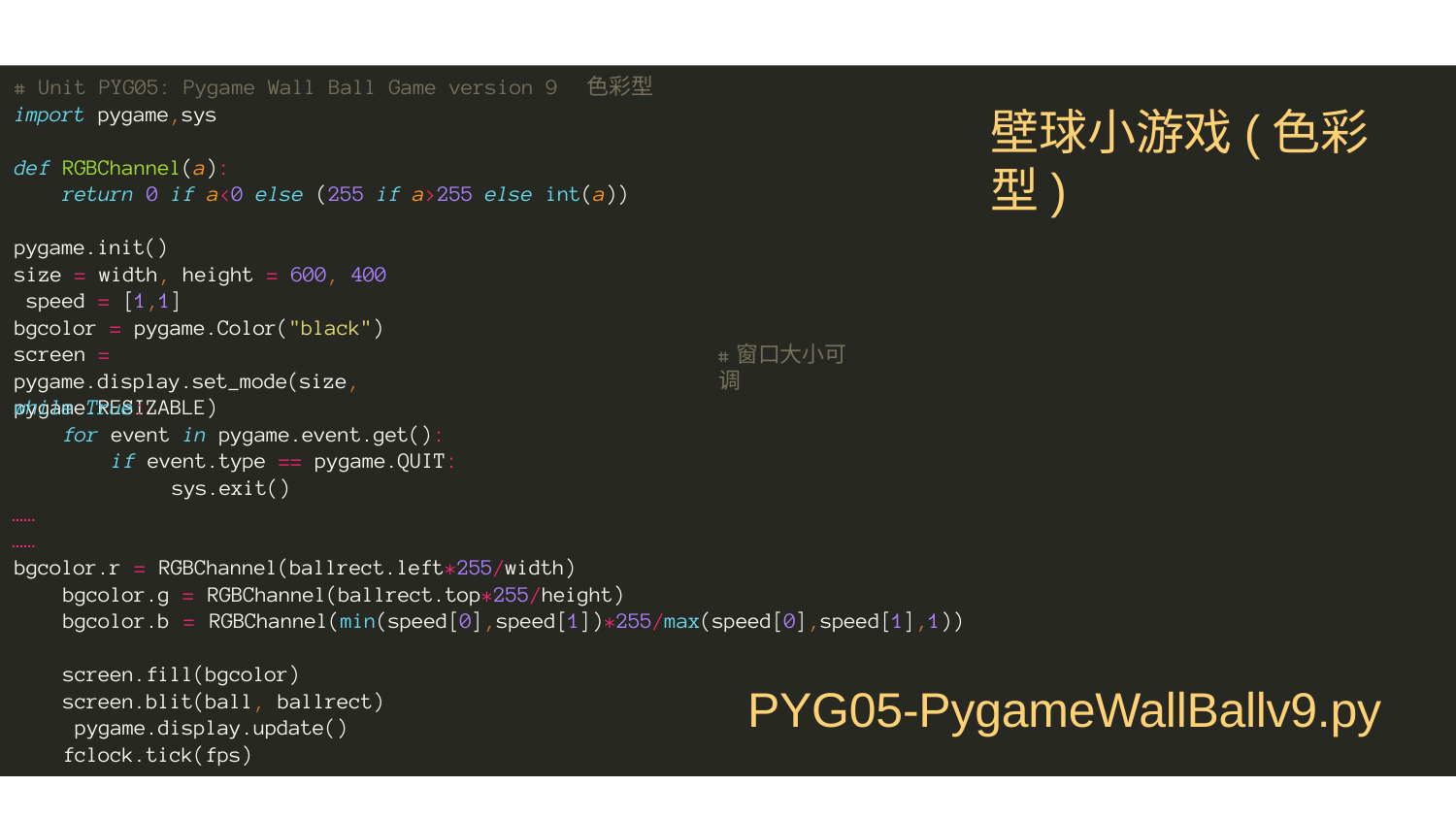

# Unit PYG05: Pygame Wall Ball Game version 9	色彩型
import pygame,sys
# 壁球小游戏(色彩型)
def RGBChannel(a):
return 0 if a<0 else (255 if a>255 else int(a))
pygame.init()
size = width, height = 600, 400  speed = [1,1]
bgcolor = pygame.Color("black")
screen = pygame.display.set_mode(size, pygame.RESIZABLE)
#窗口大小可调
while True:
for event in pygame.event.get():
if event.type == pygame.QUIT:  sys.exit()
……
……
bgcolor.r = RGBChannel(ballrect.left*255/width)  bgcolor.g = RGBChannel(ballrect.top*255/height)
bgcolor.b = RGBChannel(min(speed[0],speed[1])*255/max(speed[0],speed[1],1))
screen.fill(bgcolor)  screen.blit(ball, ballrect)  pygame.display.update()  fclock.tick(fps)
PYG05-PygameWallBallv9.py